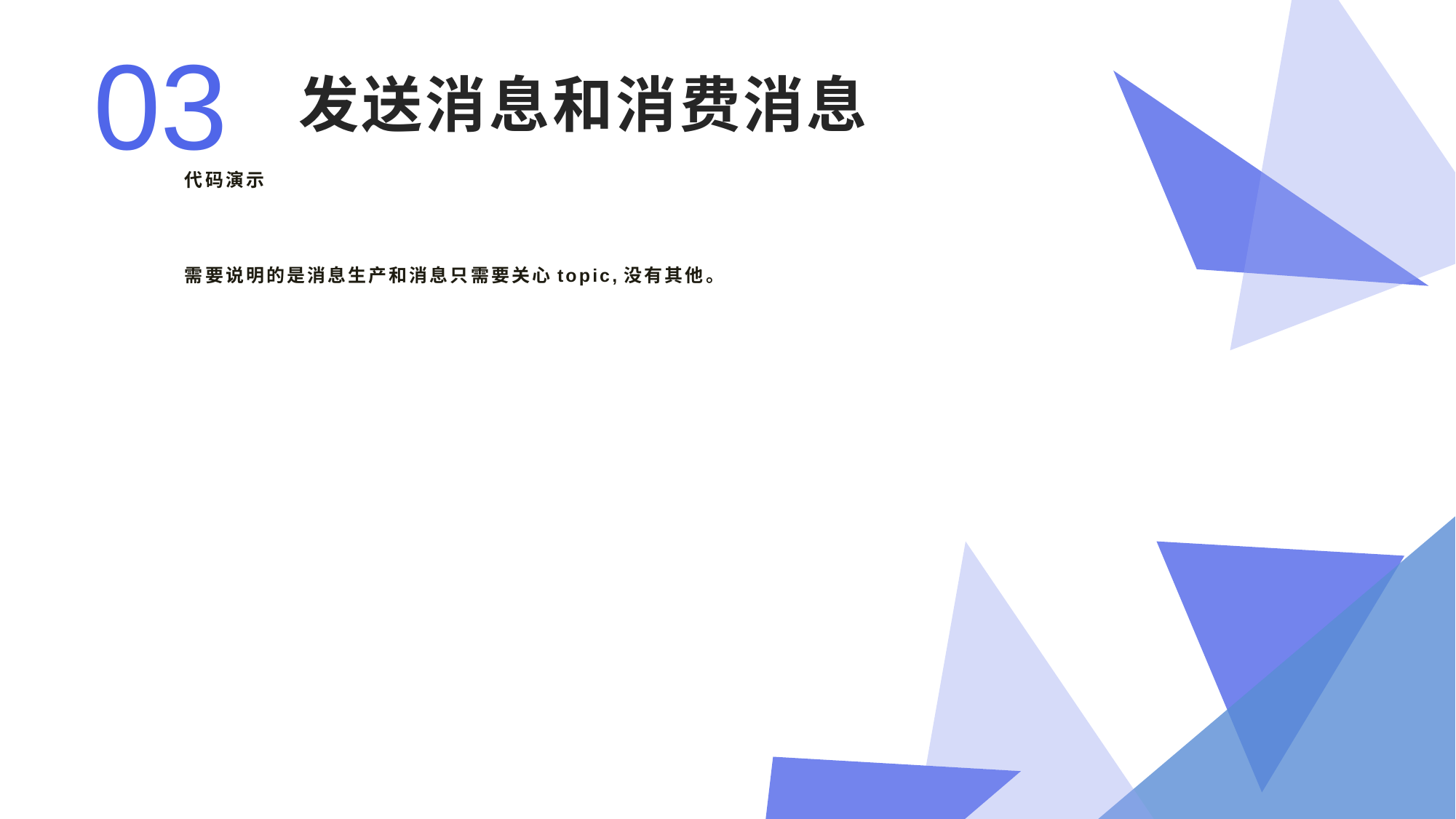

03
# 发送消息和消费消息
代码演示

需要说明的是消息生产和消息只需要关心topic,没有其他。